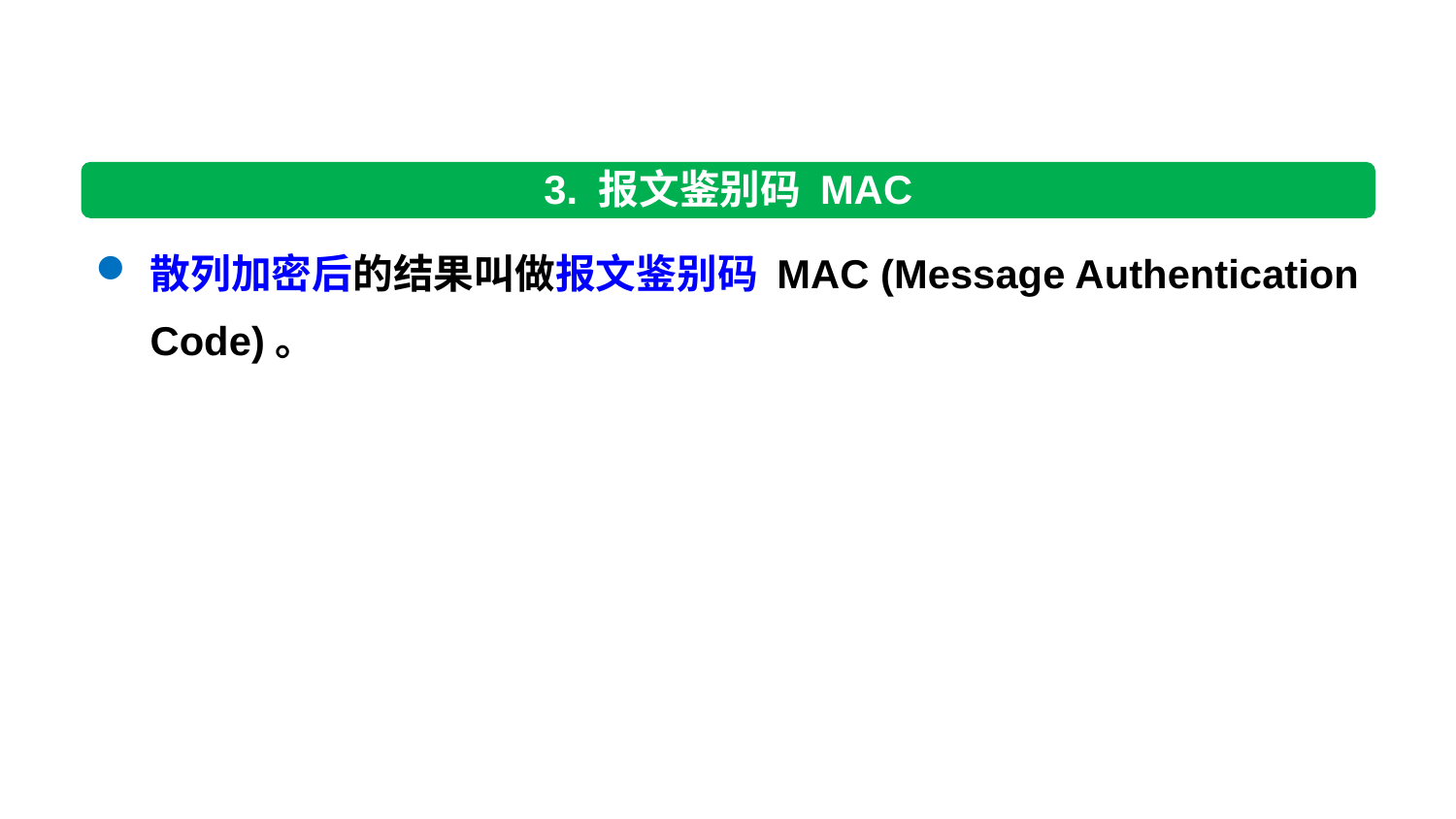

3. 报文鉴别码 MAC

散列加密后的结果叫做报文鉴别码 MAC (Message Authentication Code)。
41